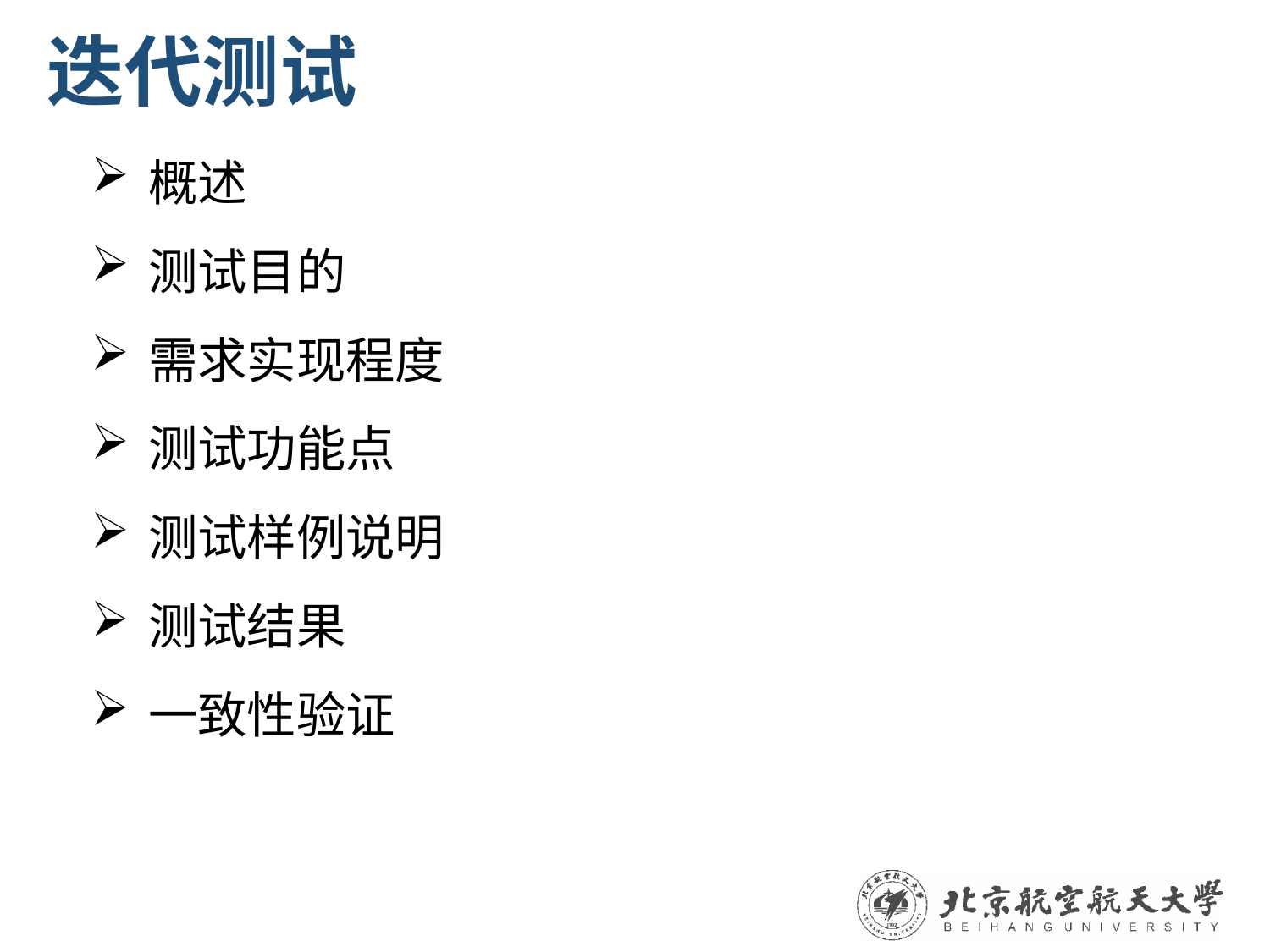

# 迭代测试
概述
测试目的
需求实现程度
测试功能点
测试样例说明
测试结果
一致性验证